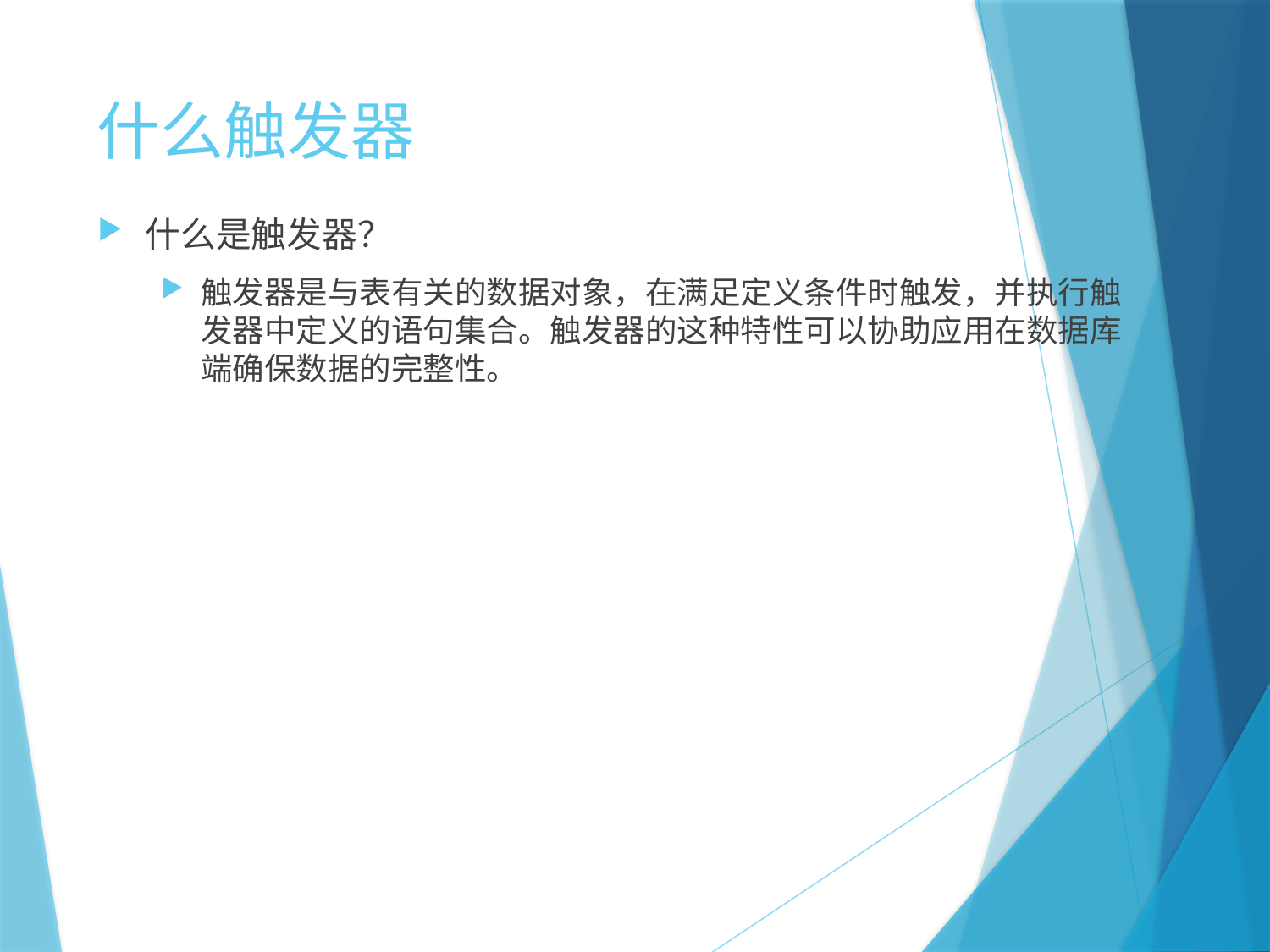

# 什么触发器
什么是触发器？
触发器是与表有关的数据对象，在满足定义条件时触发，并执行触发器中定义的语句集合。触发器的这种特性可以协助应用在数据库端确保数据的完整性。